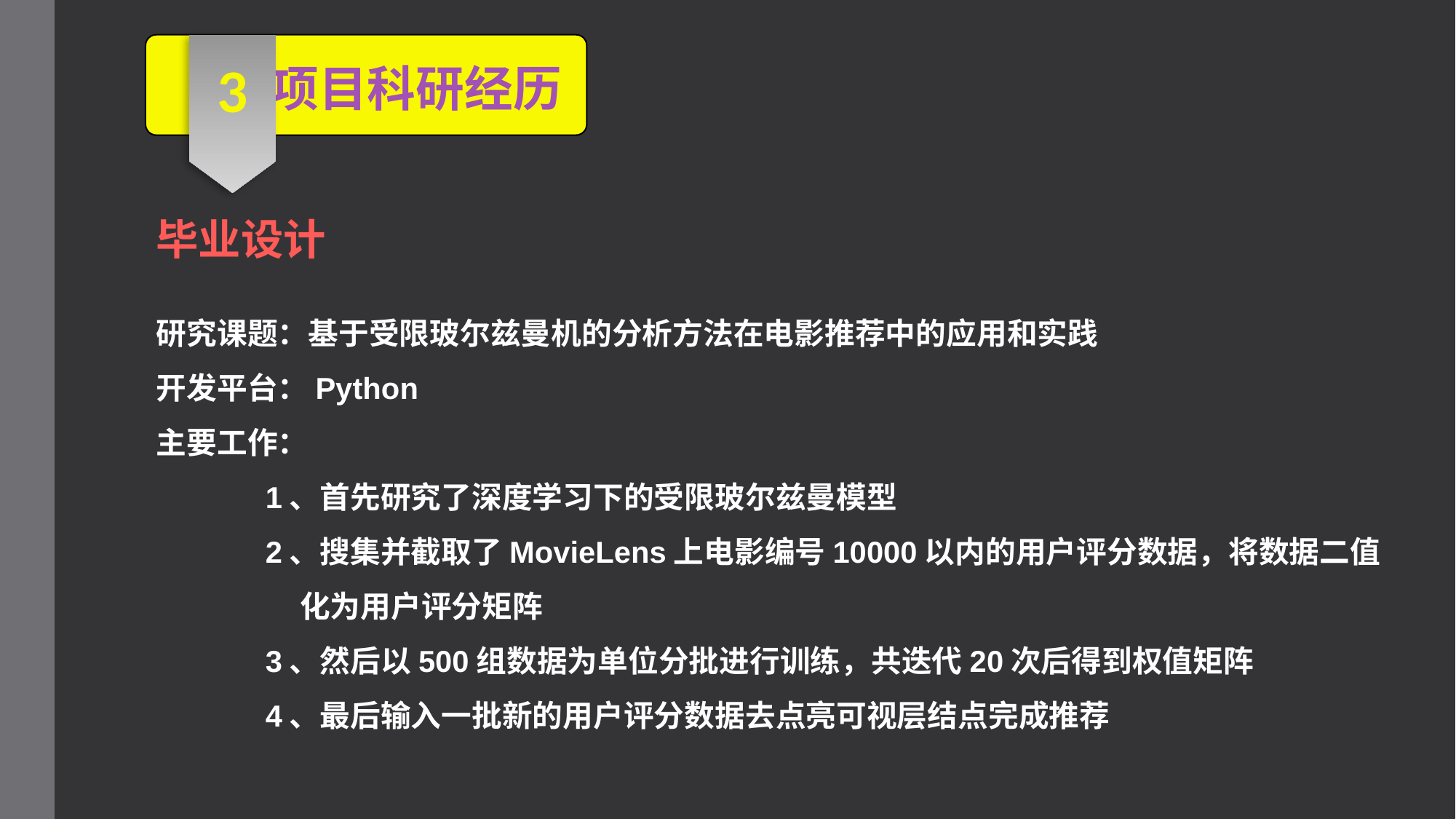

项目科研经历
3

毕业设计

研究课题：基于受限玻尔兹曼机的分析方法在电影推荐中的应用和实践
开发平台：Python
主要工作：
	1、首先研究了深度学习下的受限玻尔兹曼模型
	2、搜集并截取了MovieLens上电影编号10000以内的用户评分数据，将数据二值	     化为用户评分矩阵
	3、然后以500组数据为单位分批进行训练，共迭代20次后得到权值矩阵
	4、最后输入一批新的用户评分数据去点亮可视层结点完成推荐